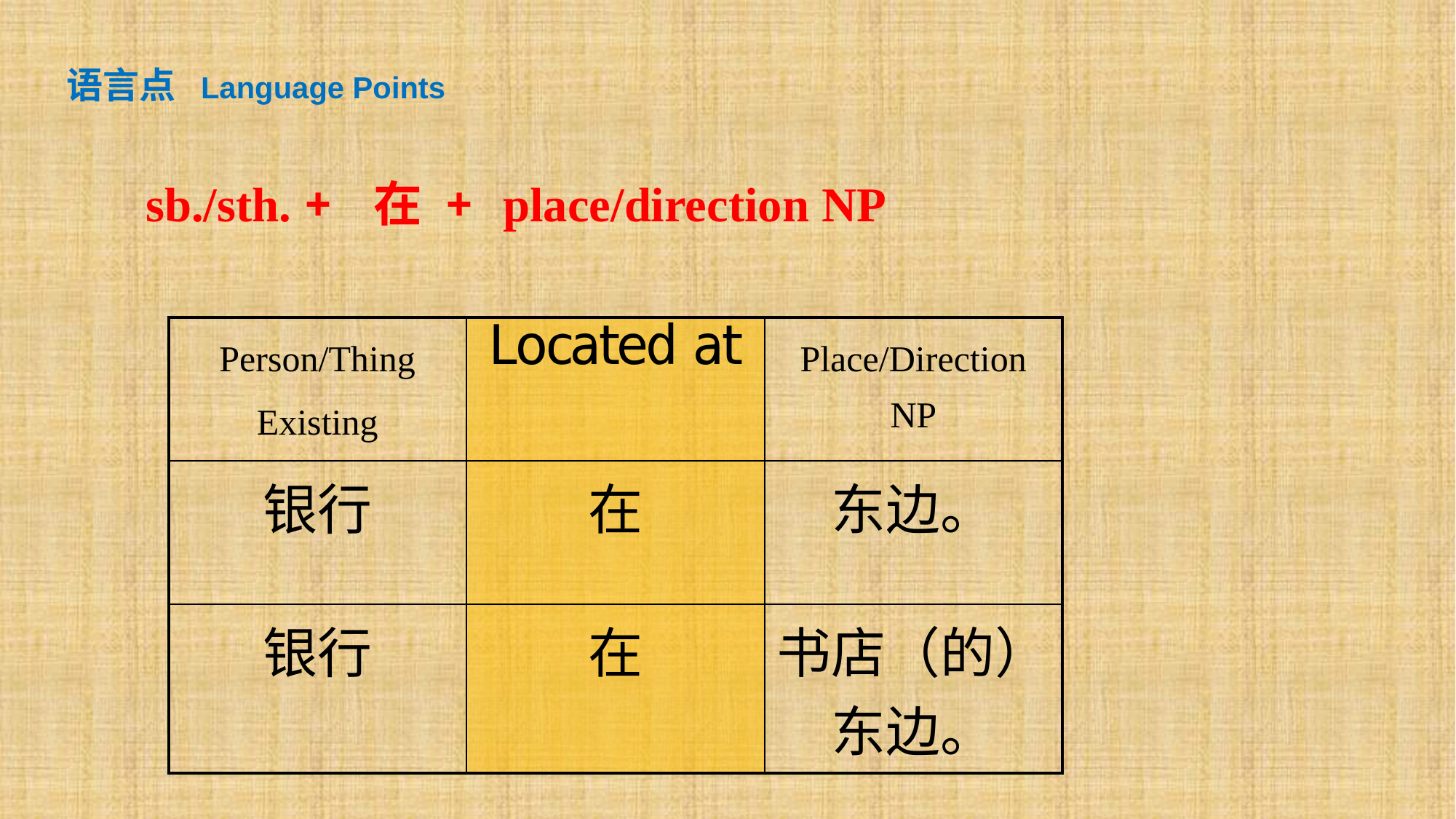

语言点  Language Points
sb./sth. + 在 + place/direction NP
| Person/Thing Existing | Located at | Place/Direction NP |
| --- | --- | --- |
| 银行 | 在 | 东边。 |
| 银行 | 在 | 书店（的）东边。 |